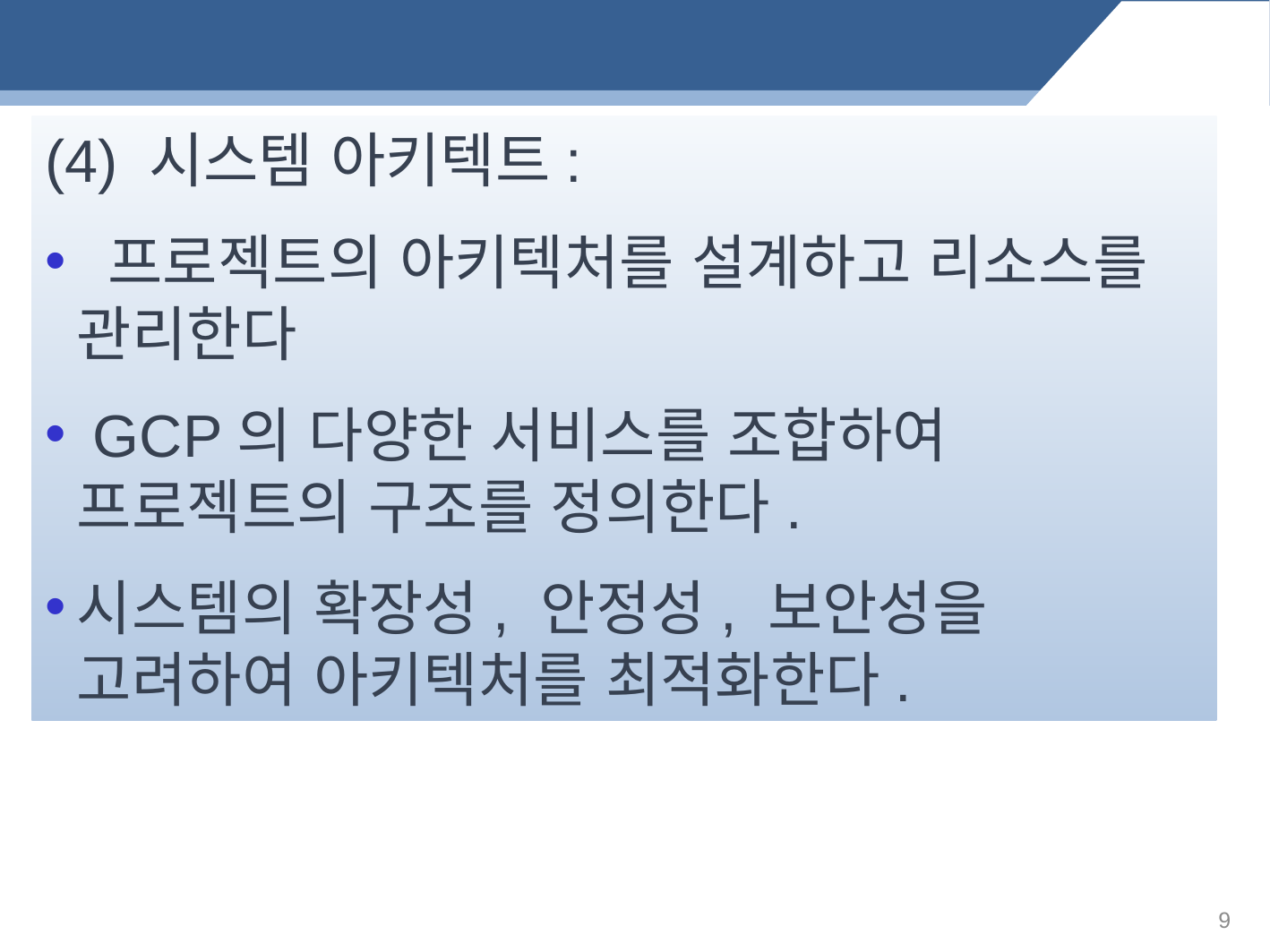

(4) 시스템 아키텍트:
 프로젝트의 아키텍처를 설계하고 리소스를 관리한다
 GCP의 다양한 서비스를 조합하여 프로젝트의 구조를 정의한다.
시스템의 확장성, 안정성, 보안성을 고려하여 아키텍처를 최적화한다.